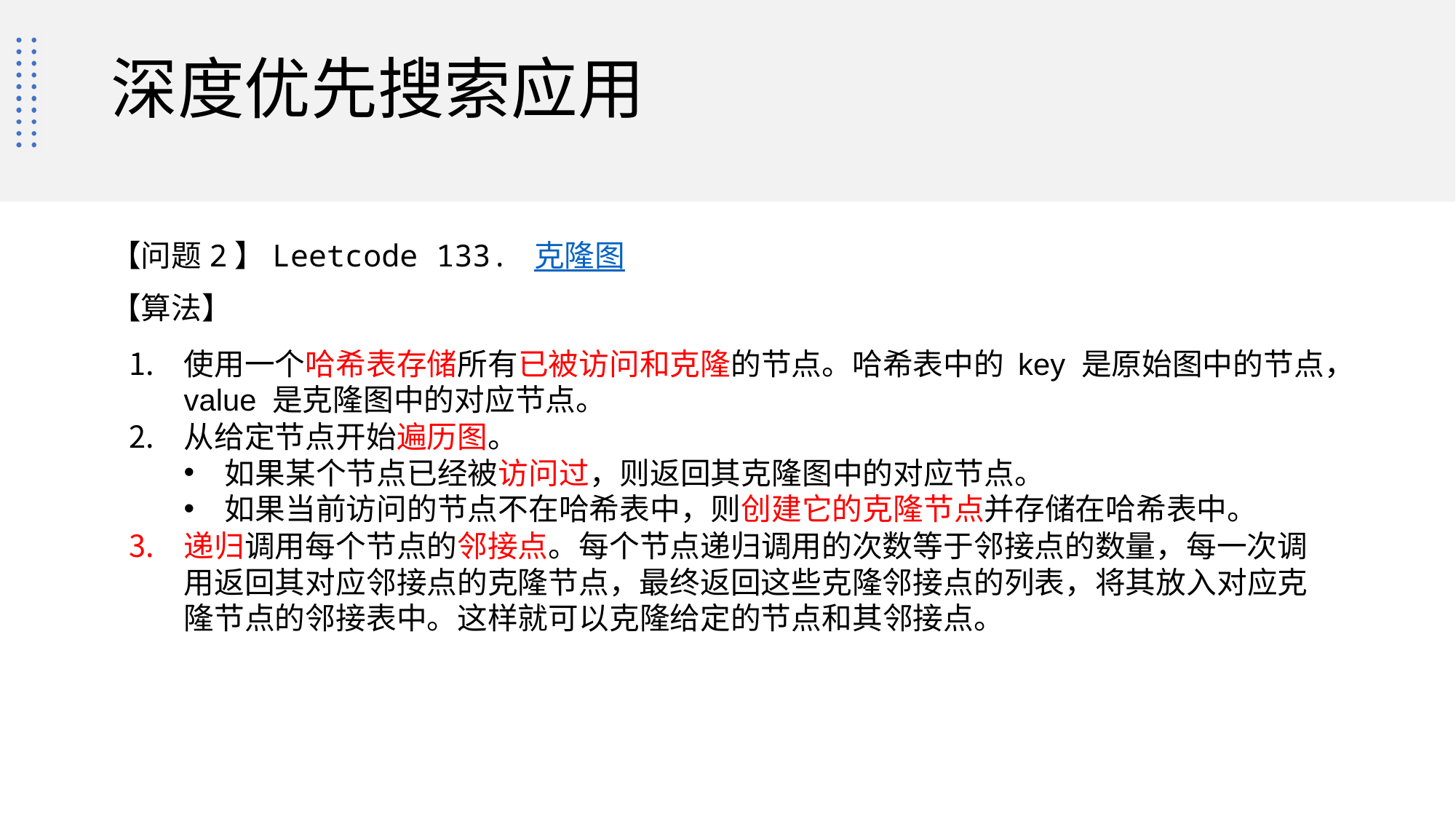

# 深度优先搜索应用
【问题2】Leetcode 133. 克隆图
【算法】
使用一个哈希表存储所有已被访问和克隆的节点。哈希表中的 key 是原始图中的节点，value 是克隆图中的对应节点。
从给定节点开始遍历图。
如果某个节点已经被访问过，则返回其克隆图中的对应节点。
如果当前访问的节点不在哈希表中，则创建它的克隆节点并存储在哈希表中。
递归调用每个节点的邻接点。每个节点递归调用的次数等于邻接点的数量，每一次调用返回其对应邻接点的克隆节点，最终返回这些克隆邻接点的列表，将其放入对应克隆节点的邻接表中。这样就可以克隆给定的节点和其邻接点。